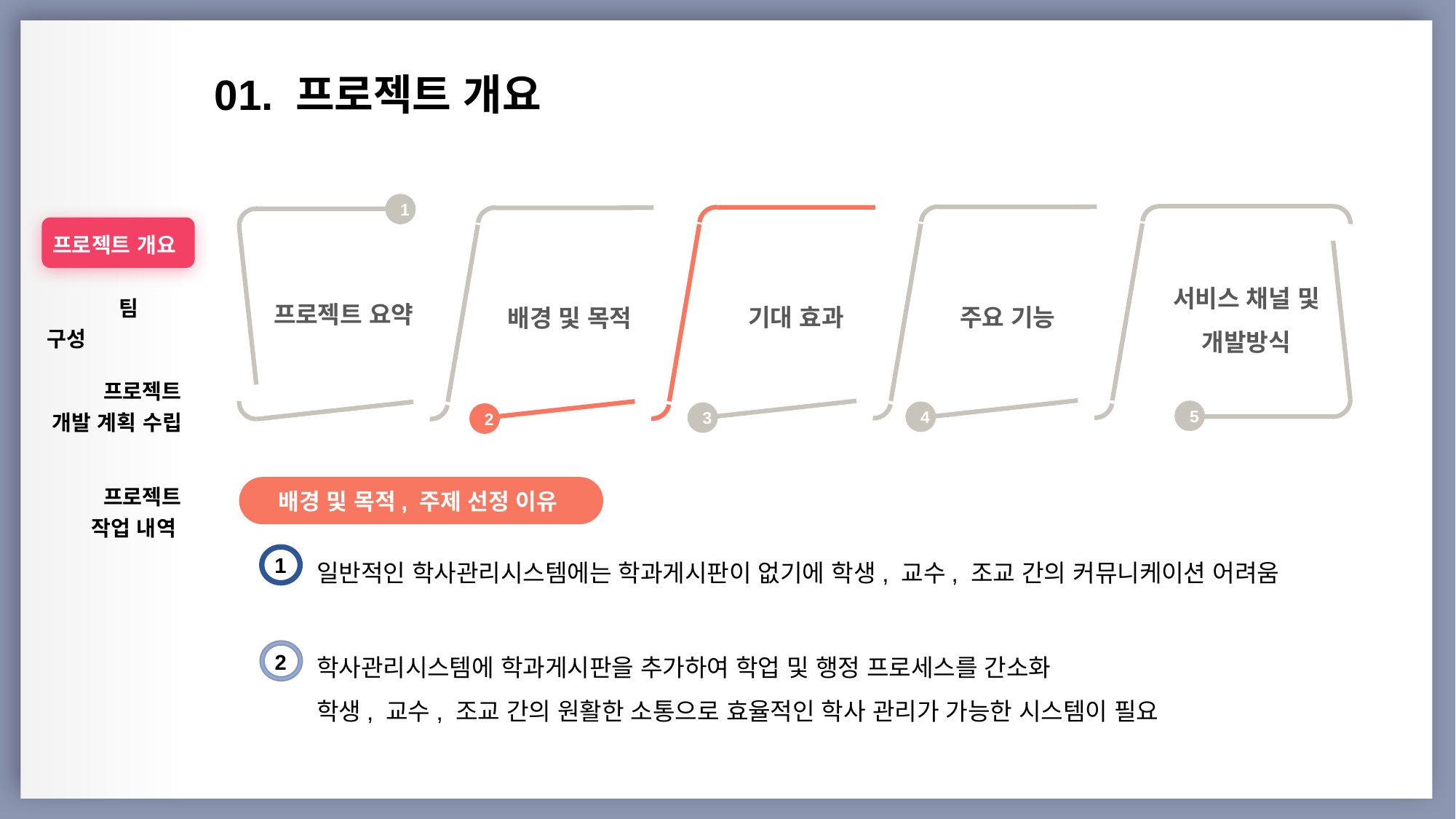

01. 프로젝트 개요
|  |
| --- |
| 프로젝트 개요 |
| 팀 구성 |
| 프로젝트 개발 계획 수립 |
| 프로젝트 작업 내역 |
|  |
|  |
|  |
|  |
1

서비스 채널 및 개발방식
프로젝트 요약
기대 효과
주요 기능
배경 및 목적
5
4
3
2
배경 및 목적, 주제 선정 이유
일반적인 학사관리시스템에는 학과게시판이 없기에 학생, 교수, 조교 간의 커뮤니케이션 어려움

1
학사관리시스템에 학과게시판을 추가하여 학업 및 행정 프로세스를 간소화
학생, 교수, 조교 간의 원활한 소통으로 효율적인 학사 관리가 가능한 시스템이 필요

2